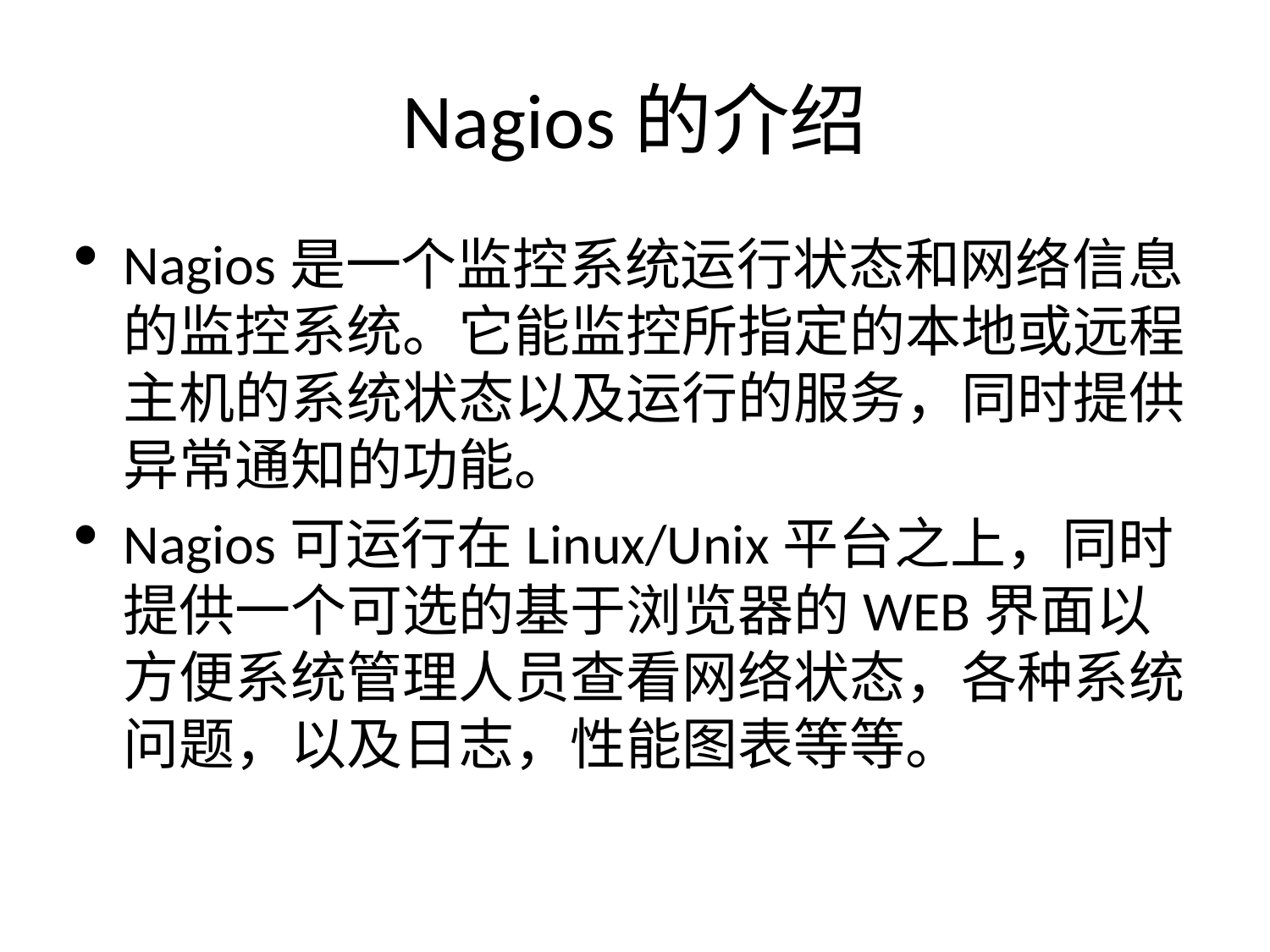

# Nagios的介绍
Nagios是一个监控系统运行状态和网络信息的监控系统。它能监控所指定的本地或远程主机的系统状态以及运行的服务，同时提供异常通知的功能。
Nagios可运行在Linux/Unix平台之上，同时提供一个可选的基于浏览器的WEB界面以方便系统管理人员查看网络状态，各种系统问题，以及日志，性能图表等等。